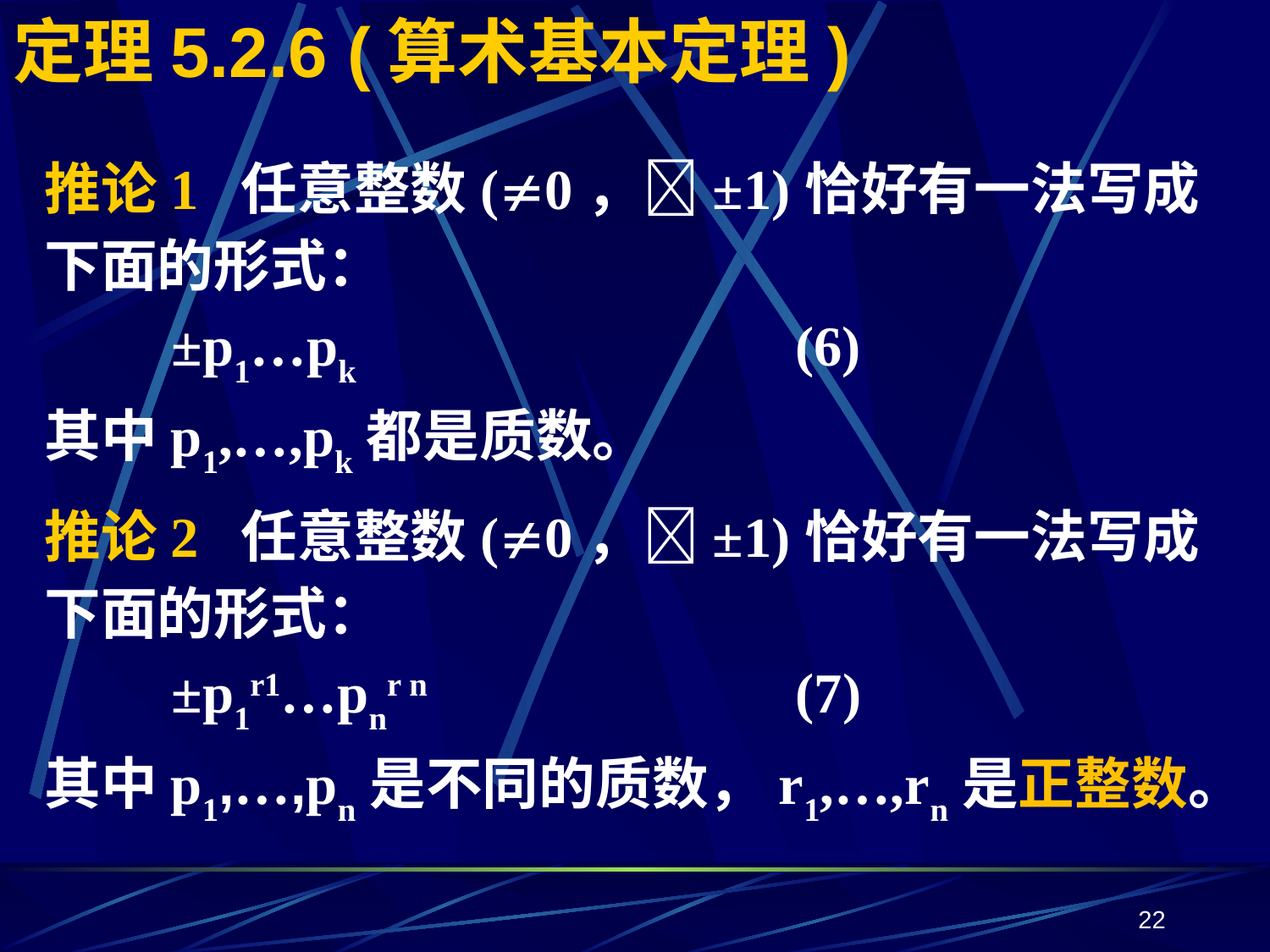

# 定理5.2.6 (算术基本定理)
推论1  任意整数(≠0，≠±1)恰好有一法写成下面的形式：
	±p1…pk                               (6)
其中p1,…,pk都是质数。
推论2  任意整数(≠0，≠±1)恰好有一法写成下面的形式：
	±p1r1…pnr n                          (7)
其中p1,…,pn是不同的质数，r1,…,rn是正整数。

22